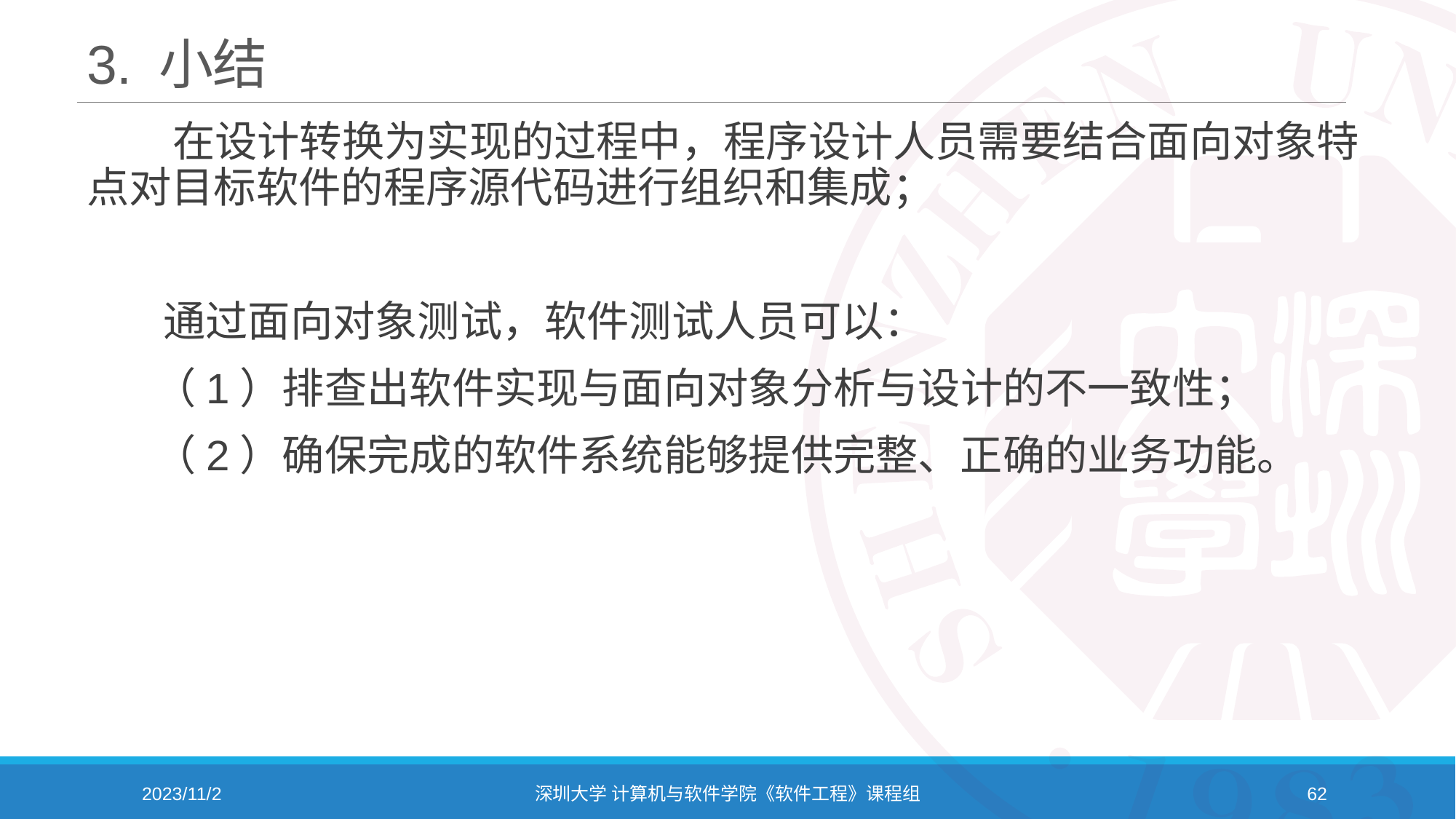

# 3. 小结
        在设计转换为实现的过程中，程序设计人员需要结合面向对象特点对目标软件的程序源代码进行组织和集成；

       通过面向对象测试，软件测试人员可以：
      （1）排查出软件实现与面向对象分析与设计的不一致性；
      （2）确保完成的软件系统能够提供完整、正确的业务功能。

2023/11/2
深圳大学 计算机与软件学院《软件工程》课程组
62